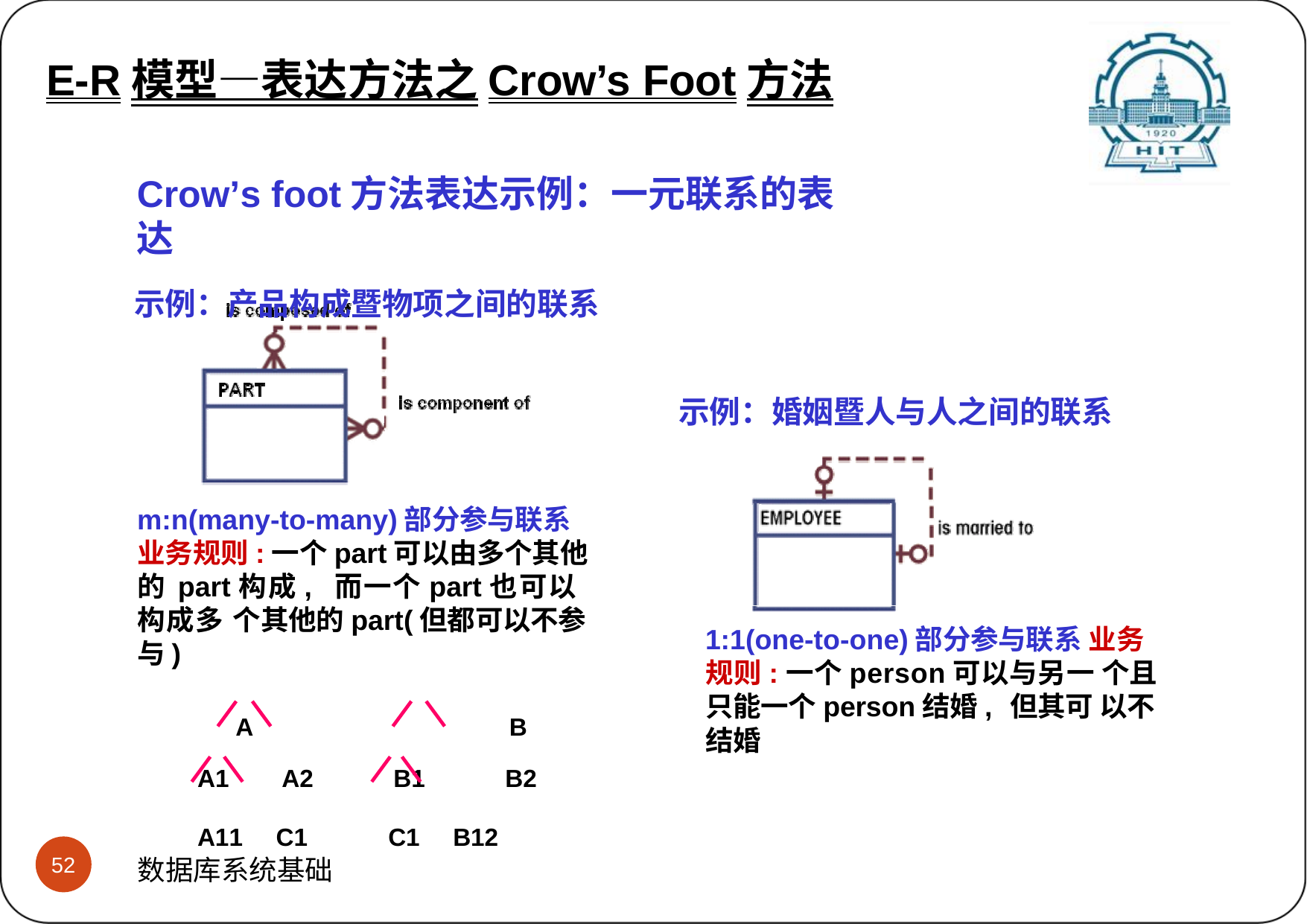

E-R模型—表达方法之Crow’s Foot方法
# E-R模型表达方法之Crow’s foot方法 (3)示例
Crow’s foot方法表达示例：一元联系的表达
示例：产品构成暨物项之间的联系

示例：婚姻暨人与人之间的联系

m:n(many-to-many)部分参与联系 业务规则:一个part可以由多个其他的 part构成,  而一个part也可以构成多 个其他的part(但都可以不参与)

A	B
A1	A2	B1	B2

A11	C1	C1	B12

1:1(one-to-one)部分参与联系 业务规则:一个person可以与另一 个且只能一个person结婚, 但其可 以不结婚